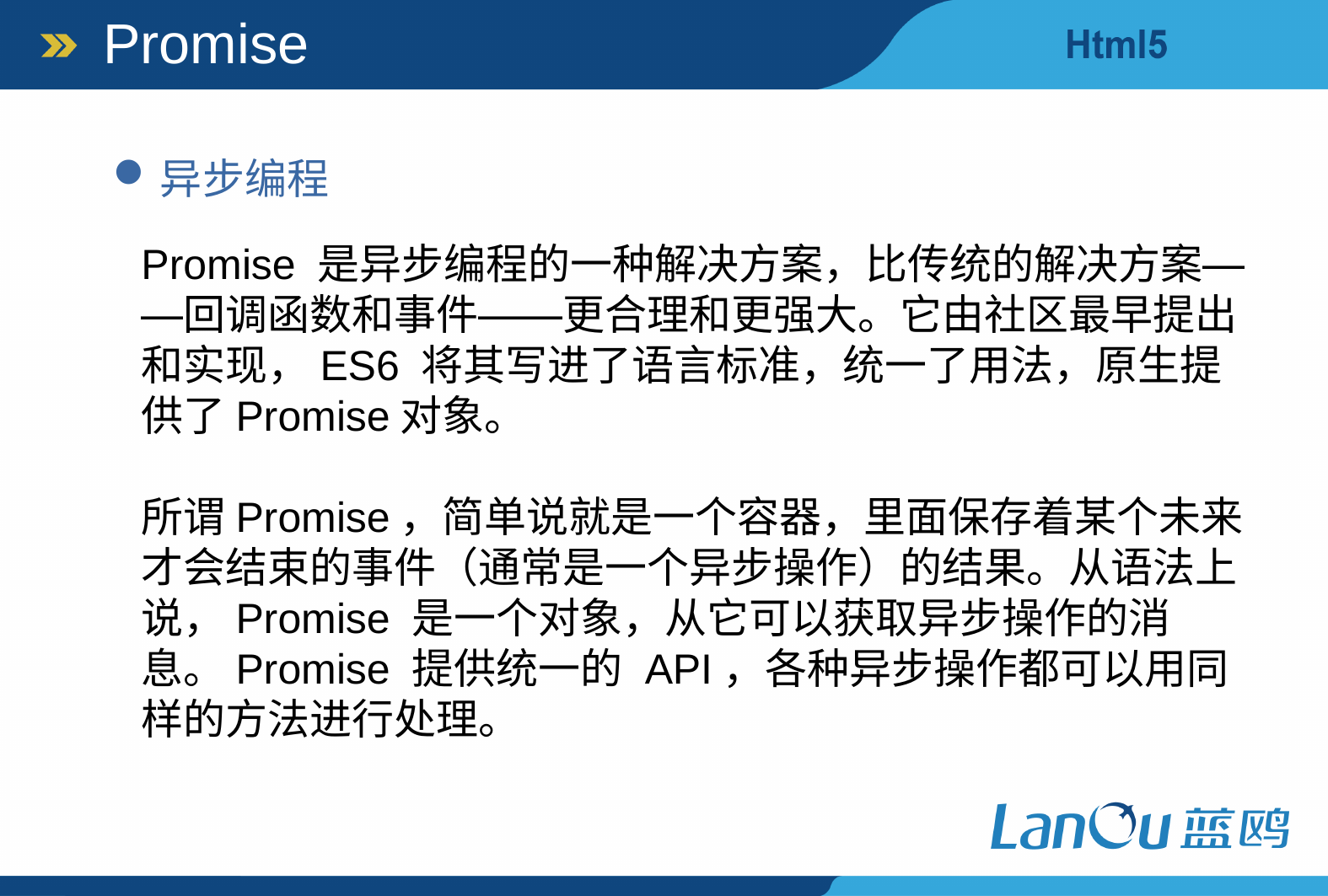

Promise
异步编程
Promise 是异步编程的一种解决方案，比传统的解决方案——回调函数和事件——更合理和更强大。它由社区最早提出和实现，ES6 将其写进了语言标准，统一了用法，原生提供了Promise对象。

所谓Promise，简单说就是一个容器，里面保存着某个未来才会结束的事件（通常是一个异步操作）的结果。从语法上说，Promise 是一个对象，从它可以获取异步操作的消息。Promise 提供统一的 API，各种异步操作都可以用同样的方法进行处理。